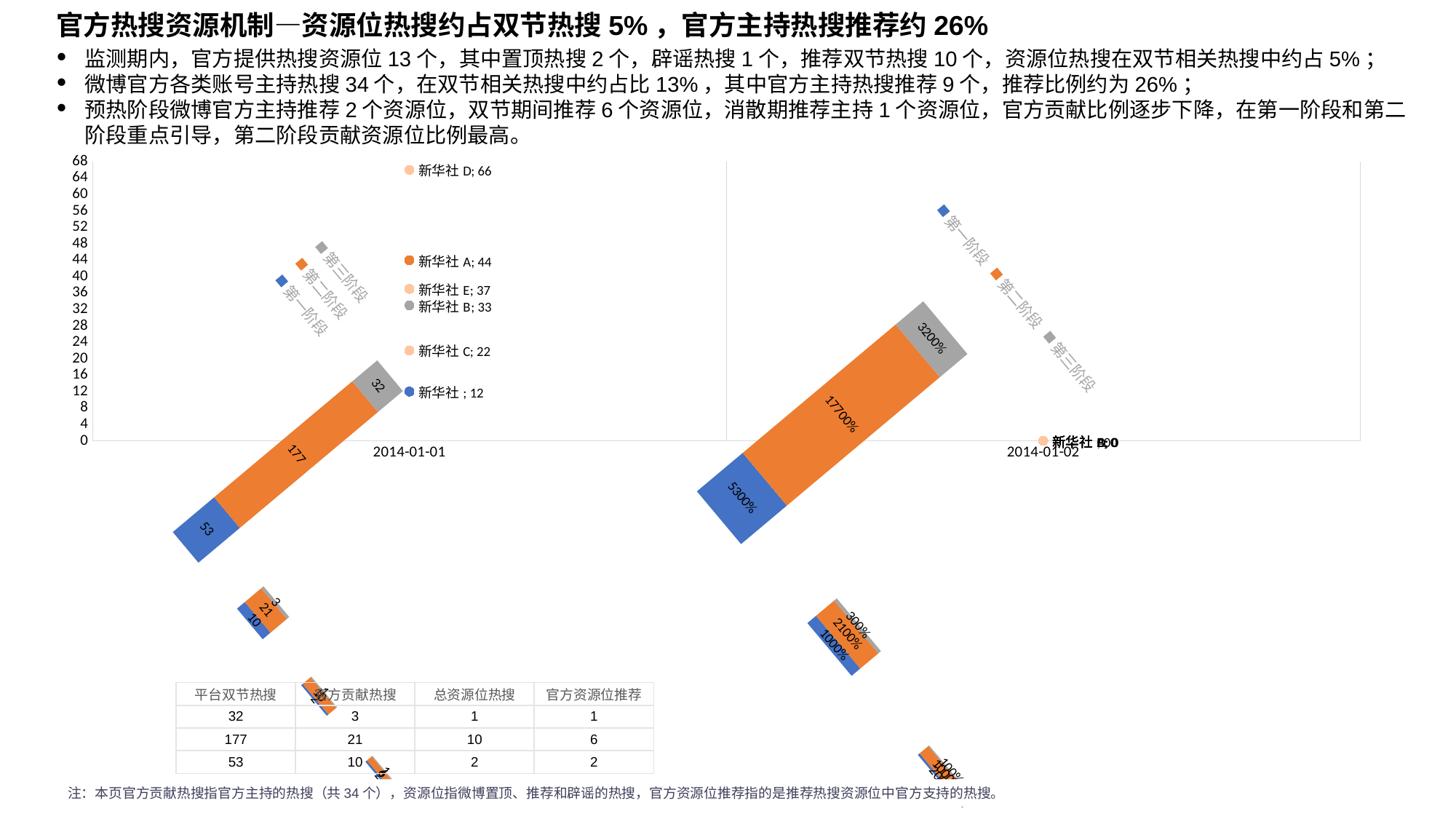

官方热搜资源机制—资源位热搜约占双节热搜5%，官方主持热搜推荐约26%
监测期内，官方提供热搜资源位13个，其中置顶热搜2个，辟谣热搜1个，推荐双节热搜10个，资源位热搜在双节相关热搜中约占5%；
微博官方各类账号主持热搜34个，在双节相关热搜中约占比13%，其中官方主持热搜推荐9个，推荐比例约为26%；
预热阶段微博官方主持推荐2个资源位，双节期间推荐6个资源位，消散期推荐主持1个资源位，官方贡献比例逐步下降，在第一阶段和第二阶段重点引导，第二阶段贡献资源位比例最高。

[unsupported chart]

### Chart:

| Category |  |  |  |
|---|---|---|---|
| 0 | 53.0 | 177.0 | 32.0 |
| 1 | 10.0 | 21.0 | 3.0 |
| 2 | 2.0 | 10.0 | 1.0 |
| 3 | 2.0 | 6.0 | 1.0 |

### Chart:

| Category |  |  |  |
|---|---|---|---|
| 0 | 53.0 | 177.0 | 32.0 |
| 1 | 10.0 | 21.0 | 3.0 |
| 2 | 2.0 | 10.0 | 1.0 |
| 3 | 2.0 | 6.0 | 1.0 |
| 平台双节热搜 | 官方贡献热搜 | 总资源位热搜 | 官方资源位推荐 |
| --- | --- | --- | --- |
| 32 | 3 | 1 | 1 |
| 177 | 21 | 10 | 6 |
| 53 | 10 | 2 | 2 |
注：本页官方贡献热搜指官方主持的热搜（共34个），资源位指微博置顶、推荐和辟谣的热搜，官方资源位推荐指的是推荐热搜资源位中官方支持的热搜。